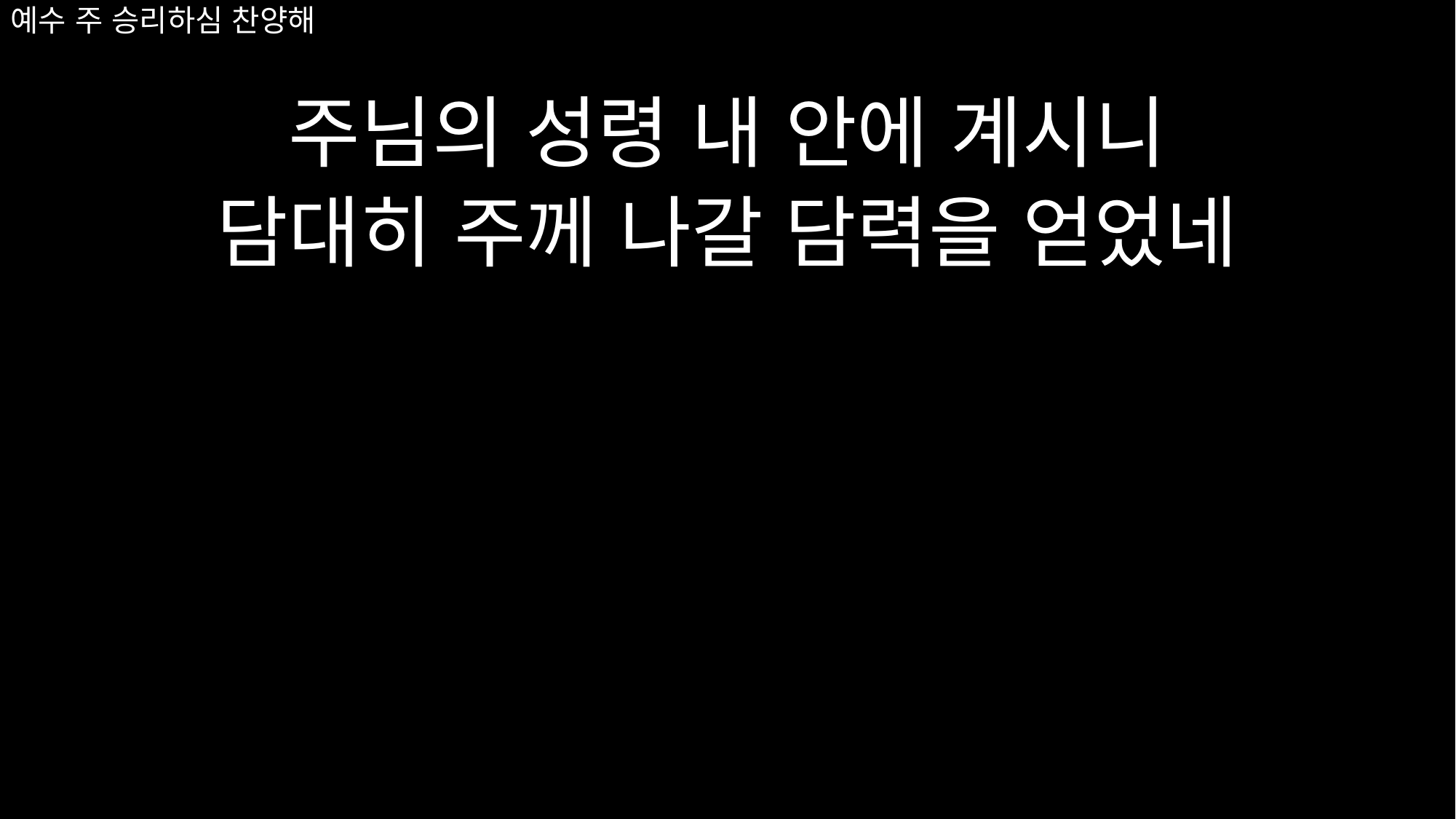

# 예수 주 승리하심 찬양해
주님의 성령 내 안에 계시니
담대히 주께 나갈 담력을 얻었네